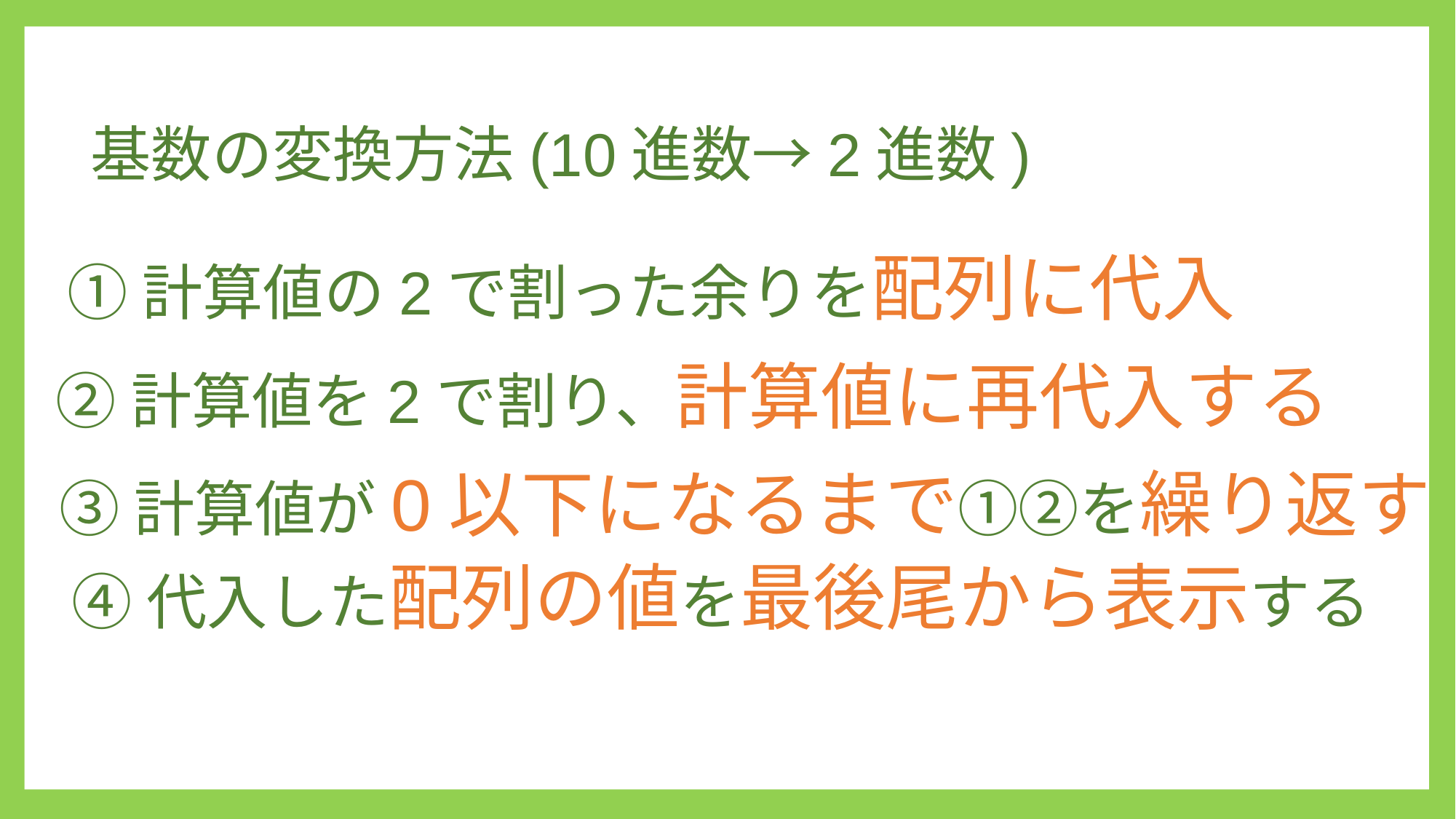

基数の変換方法(10進数→2進数)
①計算値の2で割った余りを配列に代入
②計算値を2で割り、計算値に再代入する
③計算値が0以下になるまで①②を繰り返す
④代入した配列の値を最後尾から表示する